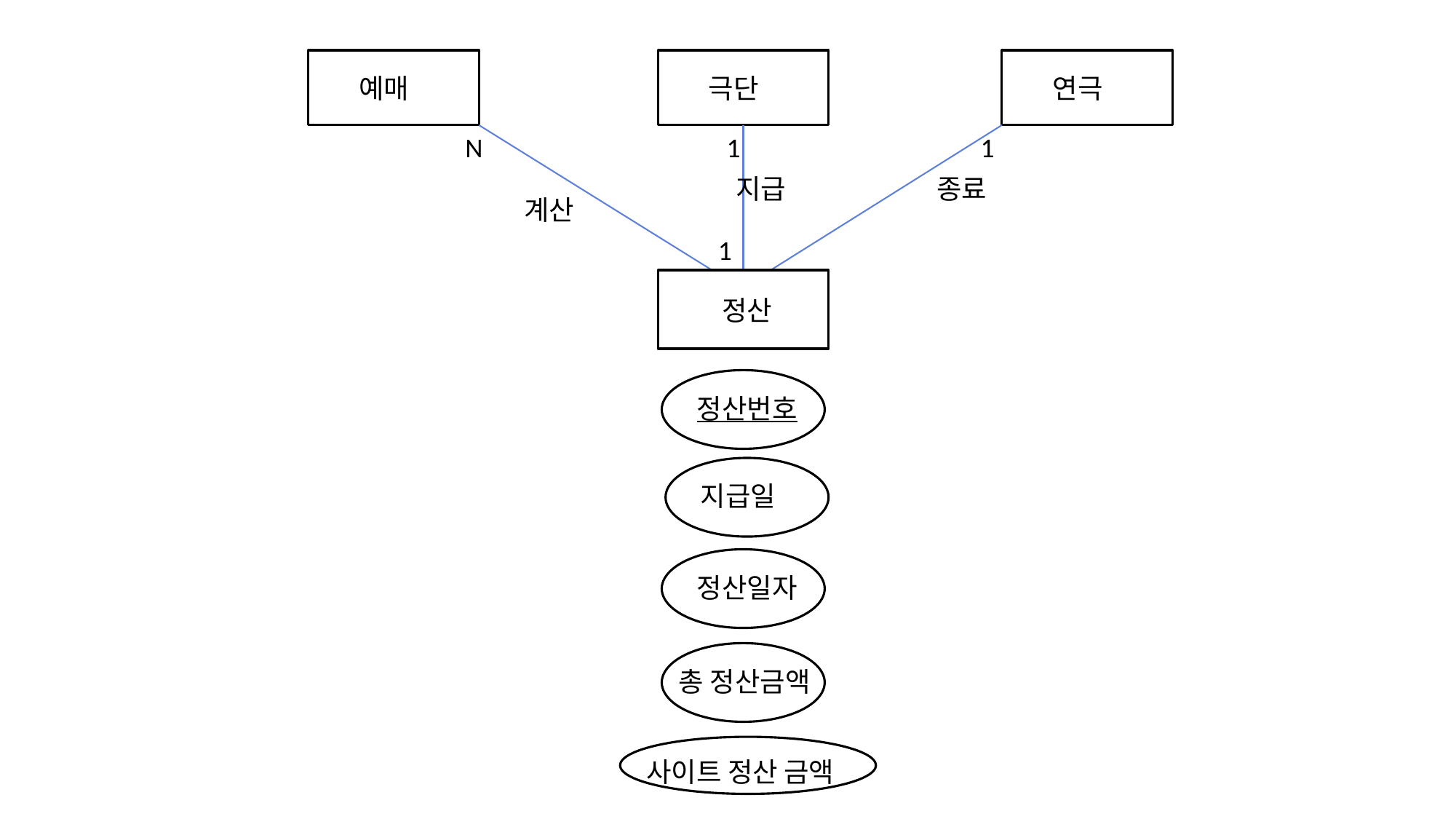

예매
극단
연극
1
N
1
 지급
 종료
계산
1

   정산

정산번호

지급일

정산일자

총 정산금액

사이트 정산 금액